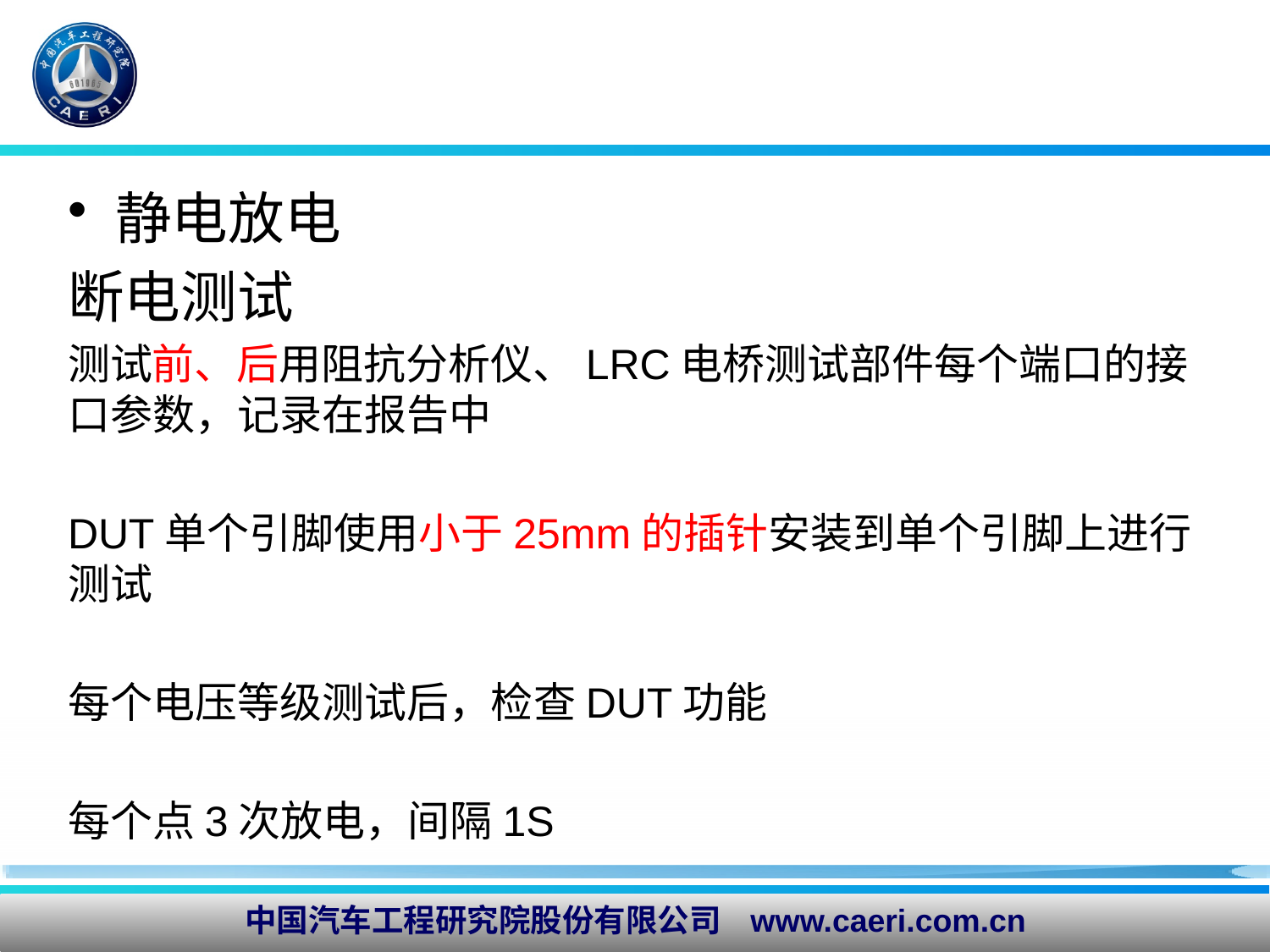

静电放电
断电测试
测试前、后用阻抗分析仪、LRC电桥测试部件每个端口的接口参数，记录在报告中

DUT单个引脚使用小于25mm的插针安装到单个引脚上进行测试

每个电压等级测试后，检查DUT功能

每个点3次放电，间隔1S